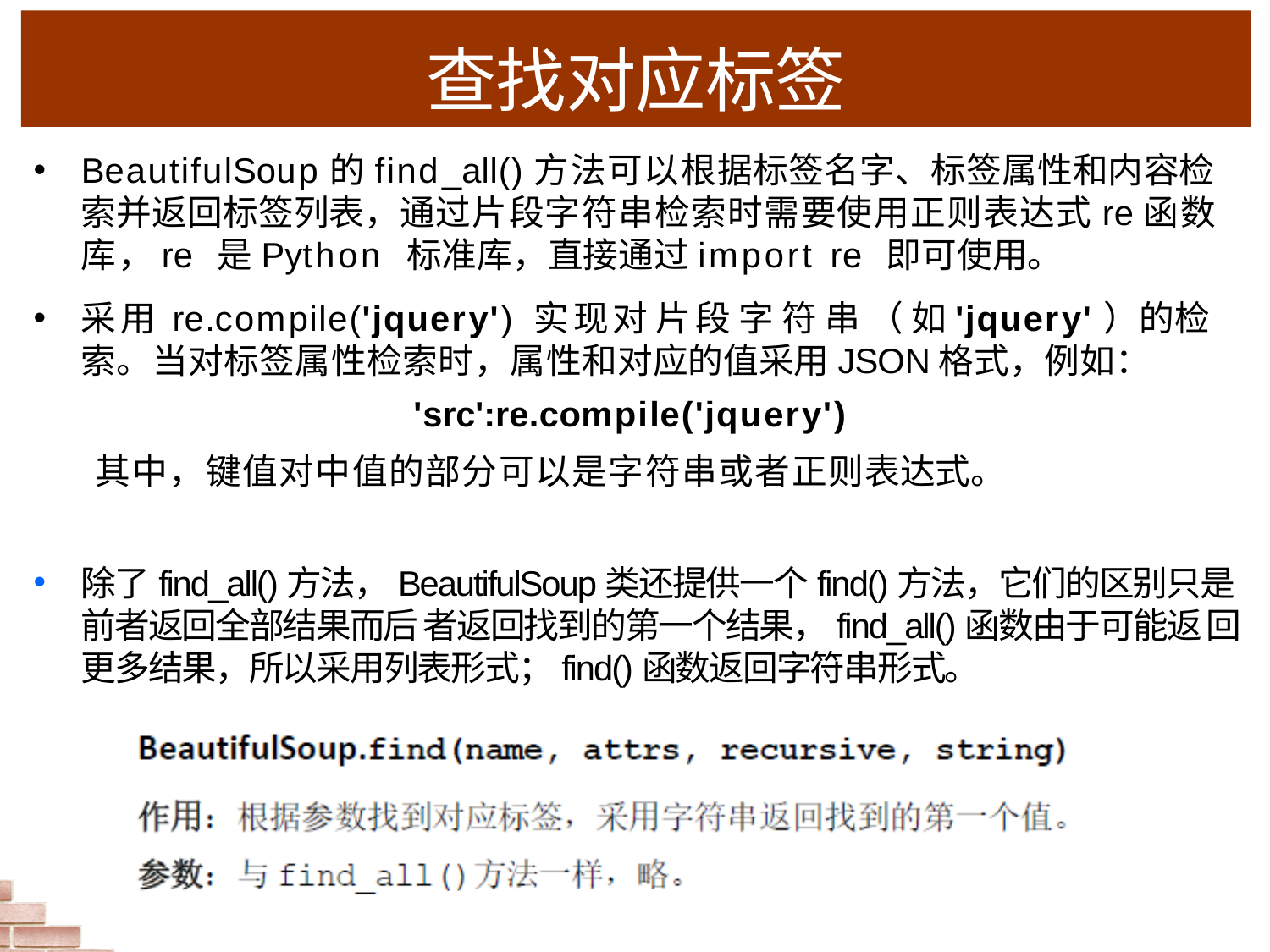

查找对应标签
BeautifulSoup的find_all()方法可以根据标签名字、标签属性和内容检索并返回标签列表，通过片段字符串检索时需要使用正则表达式re函数库，re 是Python 标准库，直接通过import re 即可使用。
采用 re.compile('jquery') 实现对 片段 字 符 串 （ 如'jquery'）的检索。当对标签属性检索时，属性和对应的值采用JSON格式，例如：
'src':re.compile('jquery')

      其中，键值对中值的部分可以是字符串或者正则表达式。

除了find_all()方法，BeautifulSoup类还提供一个find()方法，它们的区别只是前者返回全部结果而后 者返回找到的第一个结果，find_all()函数由于可能返 回更多结果，所以采用列表形式；find()函数返回字符串形式。